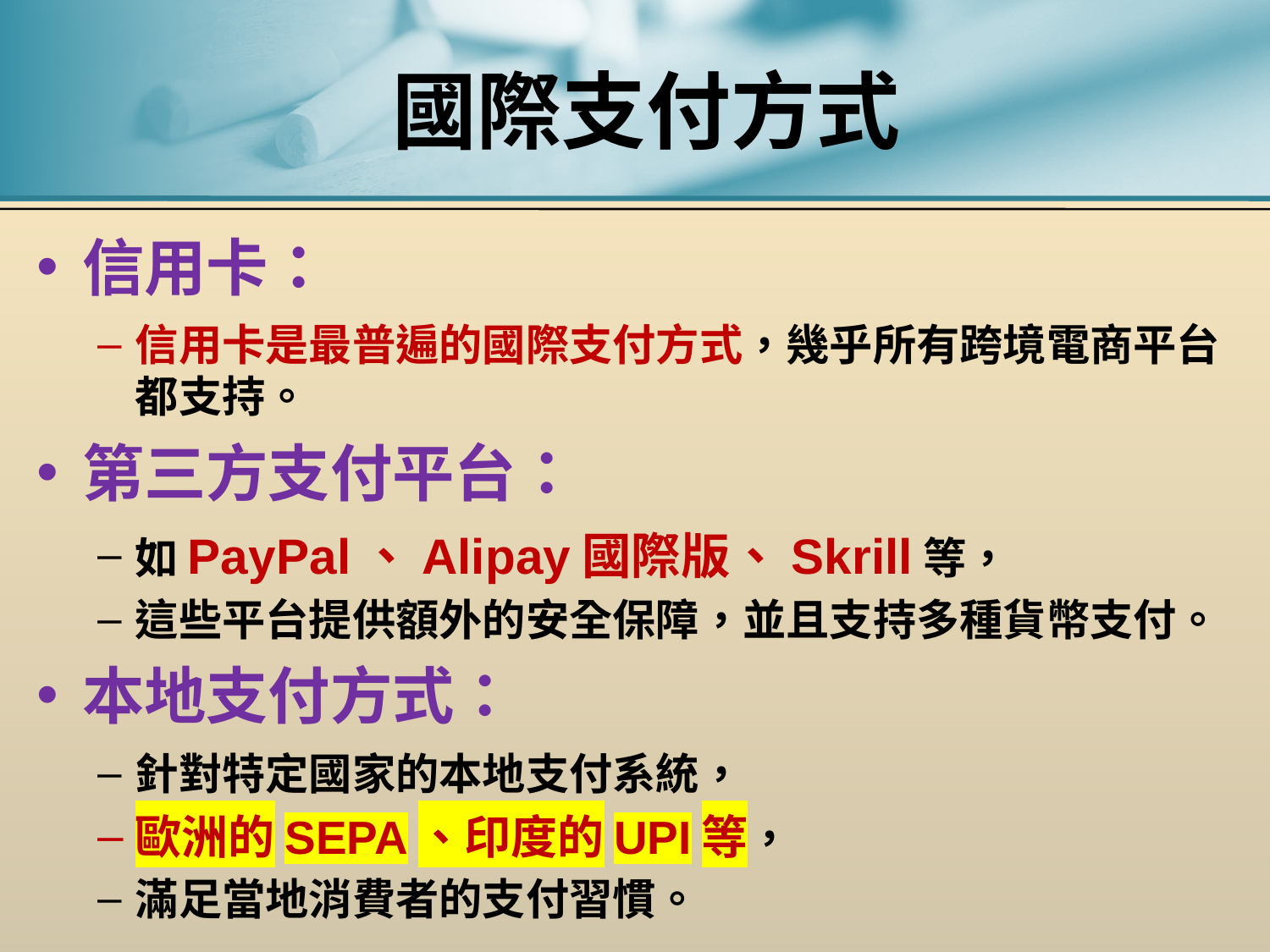

# 國際支付方式
信用卡：
信用卡是最普遍的國際支付方式，幾乎所有跨境電商平台都支持。
第三方支付平台：
如PayPal、Alipay國際版、Skrill等，
這些平台提供額外的安全保障，並且支持多種貨幣支付。
本地支付方式：
針對特定國家的本地支付系統，
歐洲的SEPA、印度的UPI等，
滿足當地消費者的支付習慣。